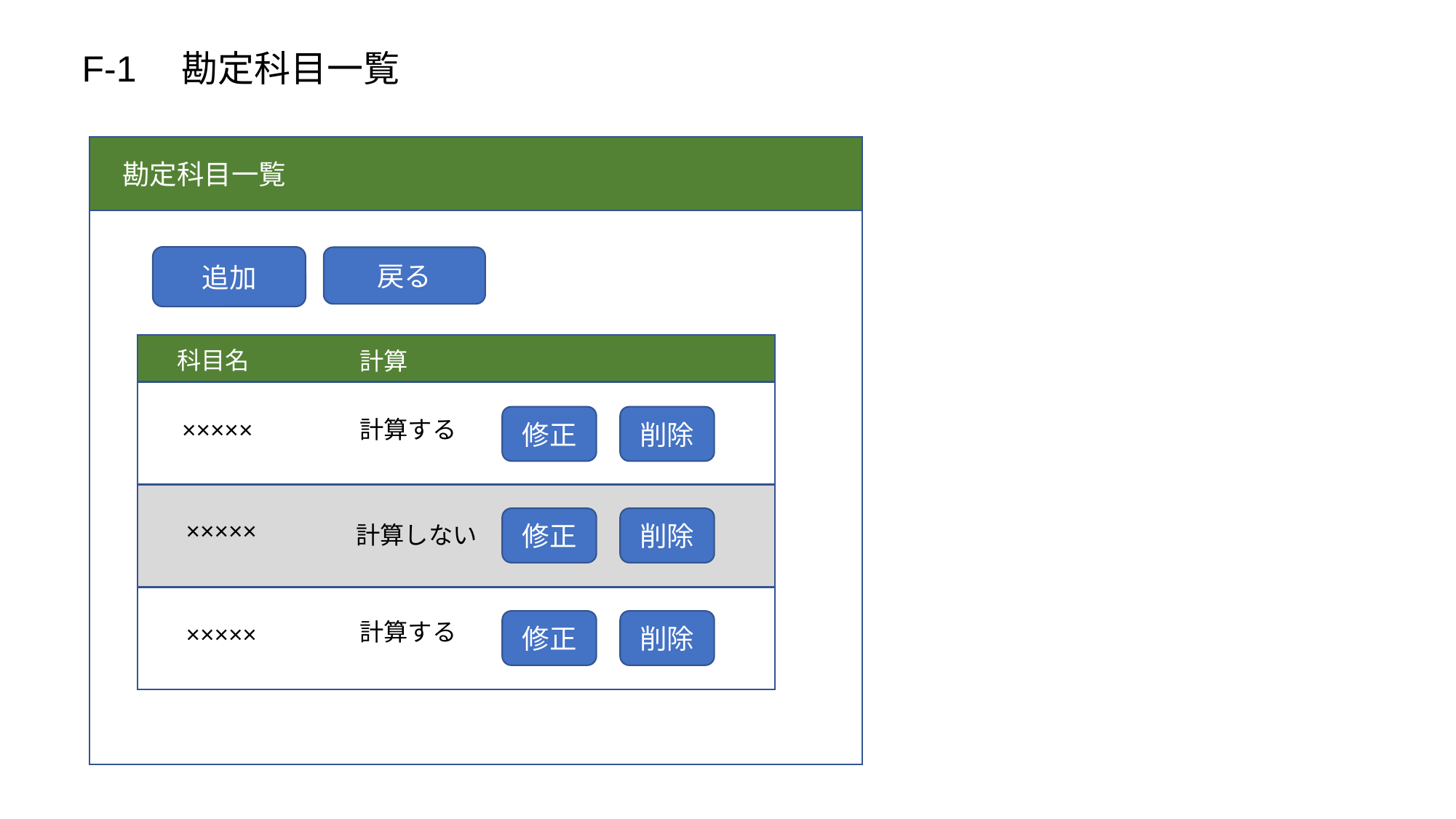

F-1　勘定科目一覧

勘定科目一覧
追加
戻る

科目名
計算

修正
削除
計算する
×××××

修正
削除
×××××
計算しない

修正
削除
計算する
×××××